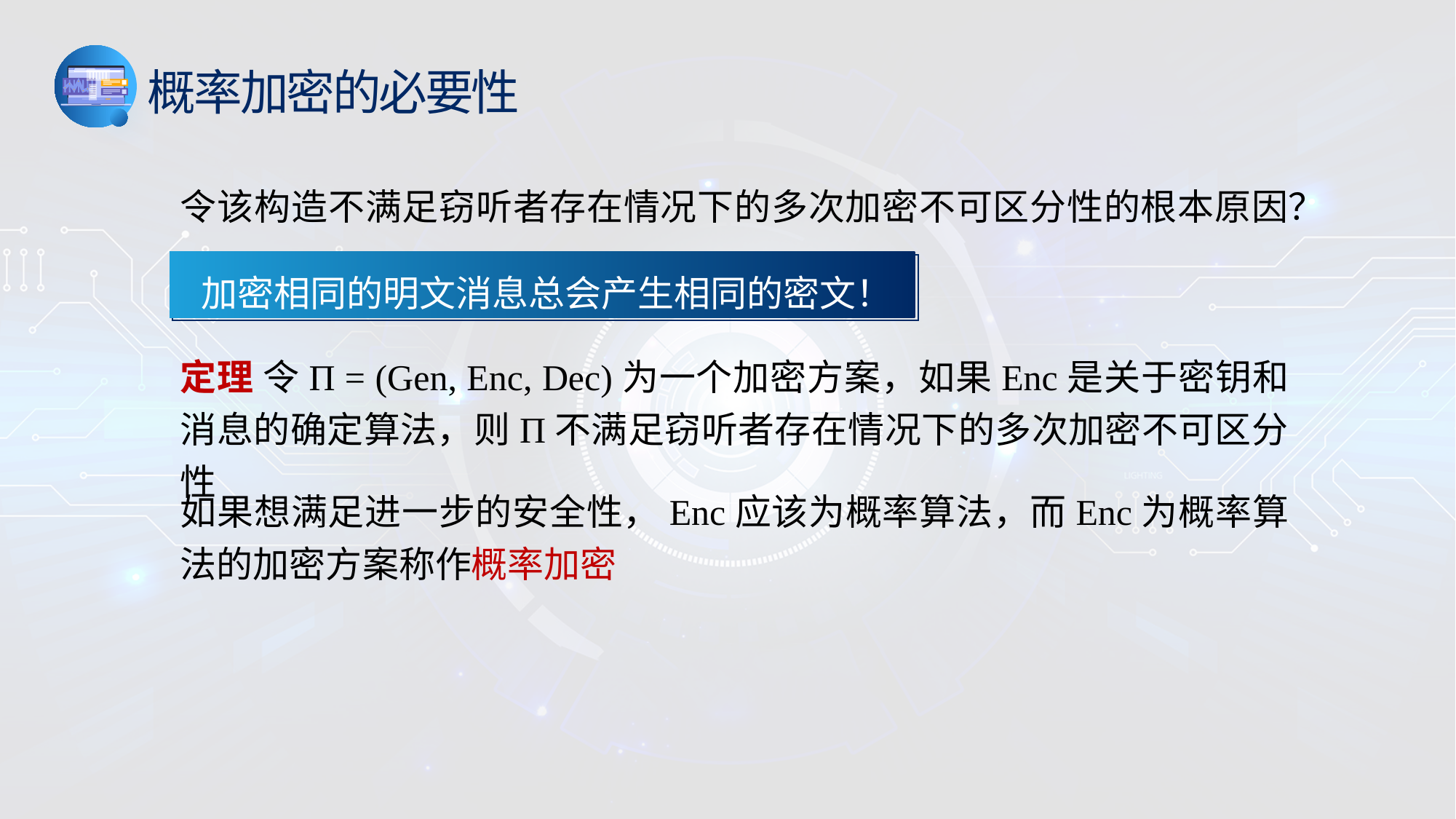

概率加密的必要性

令该构造不满足窃听者存在情况下的多次加密不可区分性的根本原因？

加密相同的明文消息总会产生相同的密文！
定理 令Π = (Gen, Enc, Dec)为一个加密方案，如果Enc是关于密钥和消息的确定算法，则Π不满足窃听者存在情况下的多次加密不可区分性
如果想满足进一步的安全性，Enc应该为概率算法，而Enc为概率算法的加密方案称作概率加密